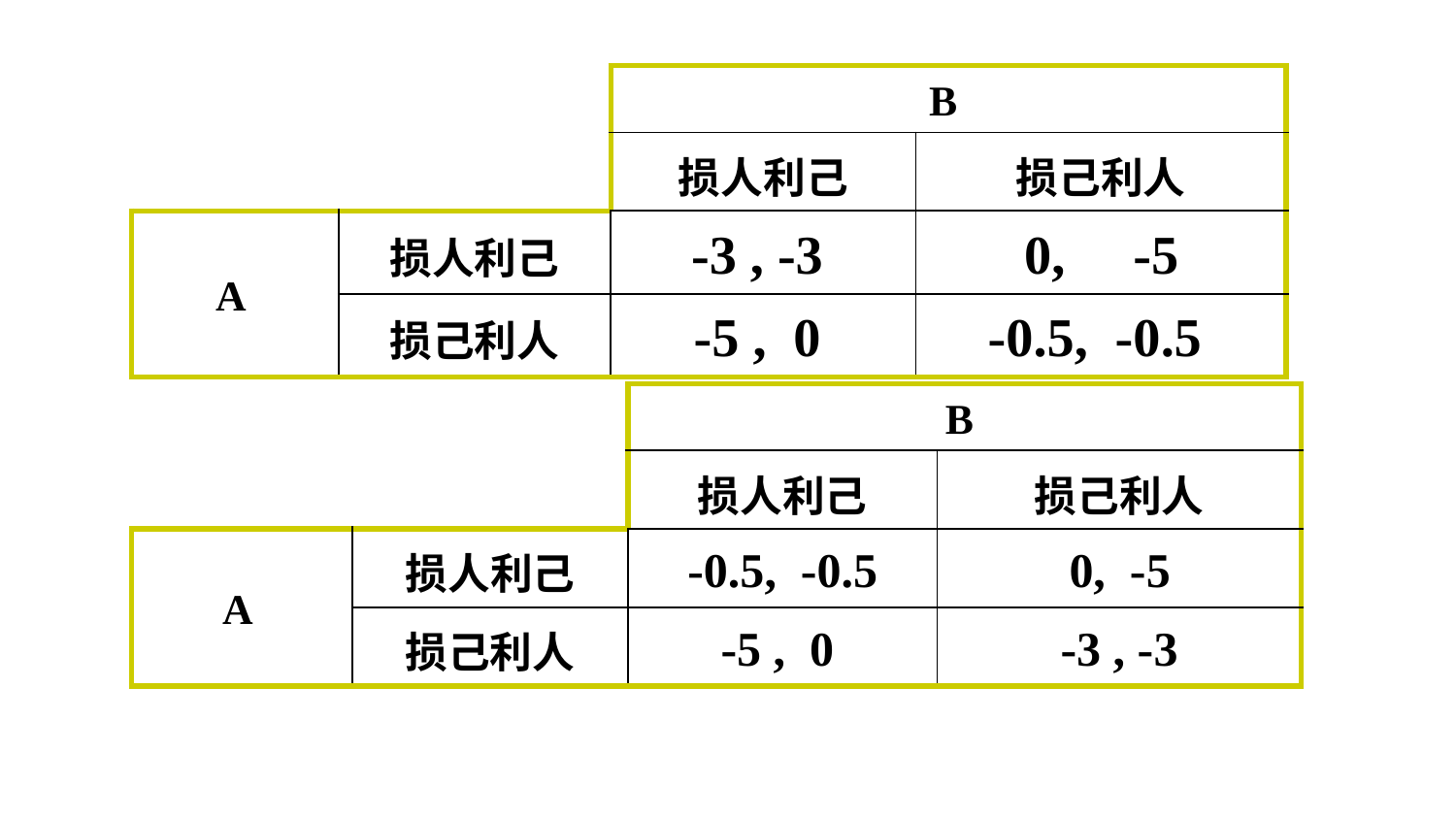

|  |  | B |  |
| --- | --- | --- | --- |
|  |  | 损人利己 | 损己利人 |
| A | 损人利己 | -3 , -3 | 0, -5 |
|  | 损己利人 | -5 , 0 | -0.5, -0.5 |
|  |  | B |  |
| --- | --- | --- | --- |
|  |  | 损人利己 | 损己利人 |
| A | 损人利己 | -0.5, -0.5 | 0, -5 |
|  | 损己利人 | -5 , 0 | -3 , -3 |